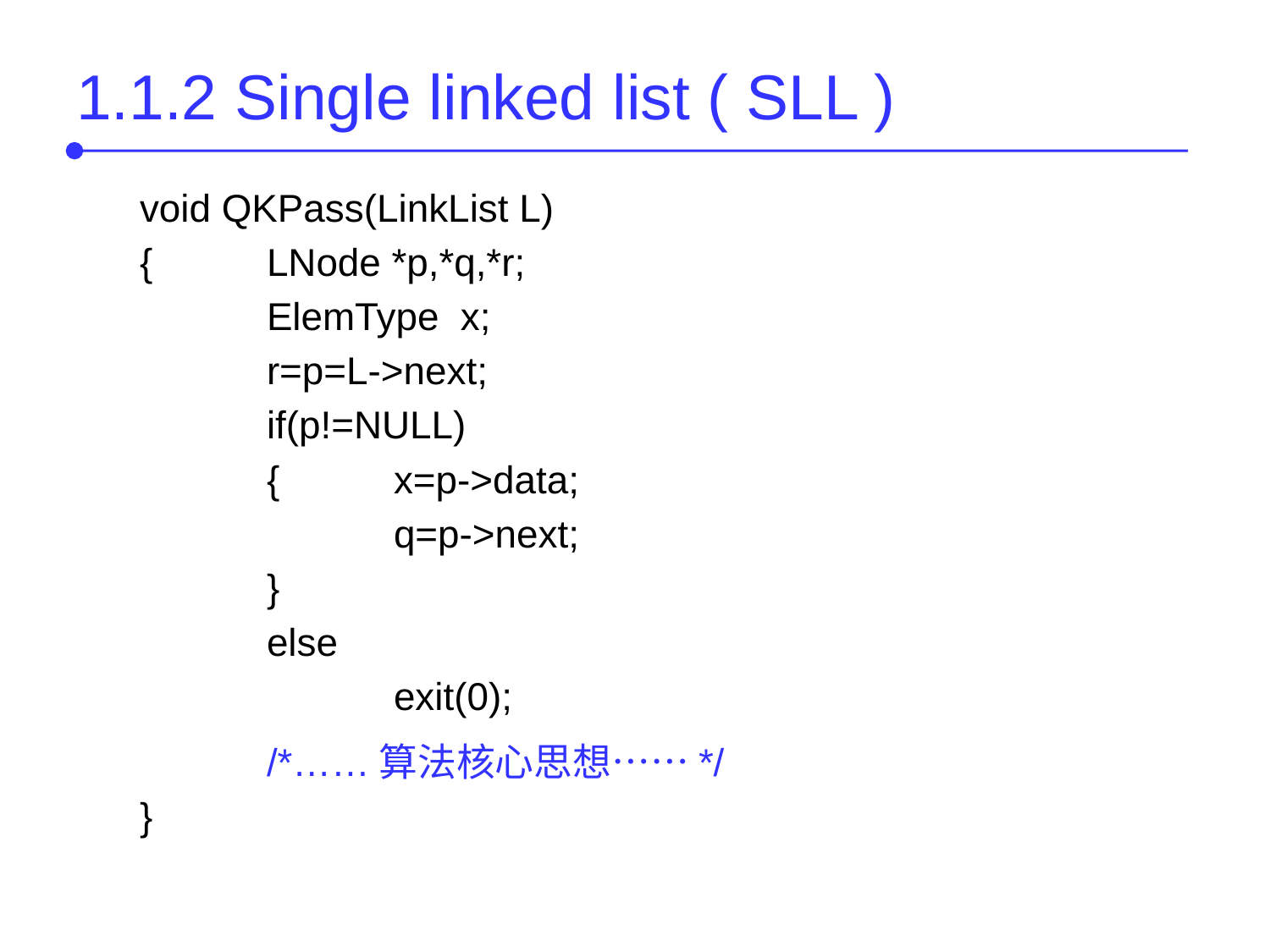

# 1.1.2 Single linked list ( SLL )
void QKPass(LinkList L)
{	LNode *p,*q,*r;
	ElemType  x;
	r=p=L->next;
	if(p!=NULL)
	{	x=p->data;
		q=p->next;
	}
	else
		exit(0);
	/*……算法核心思想……*/
}